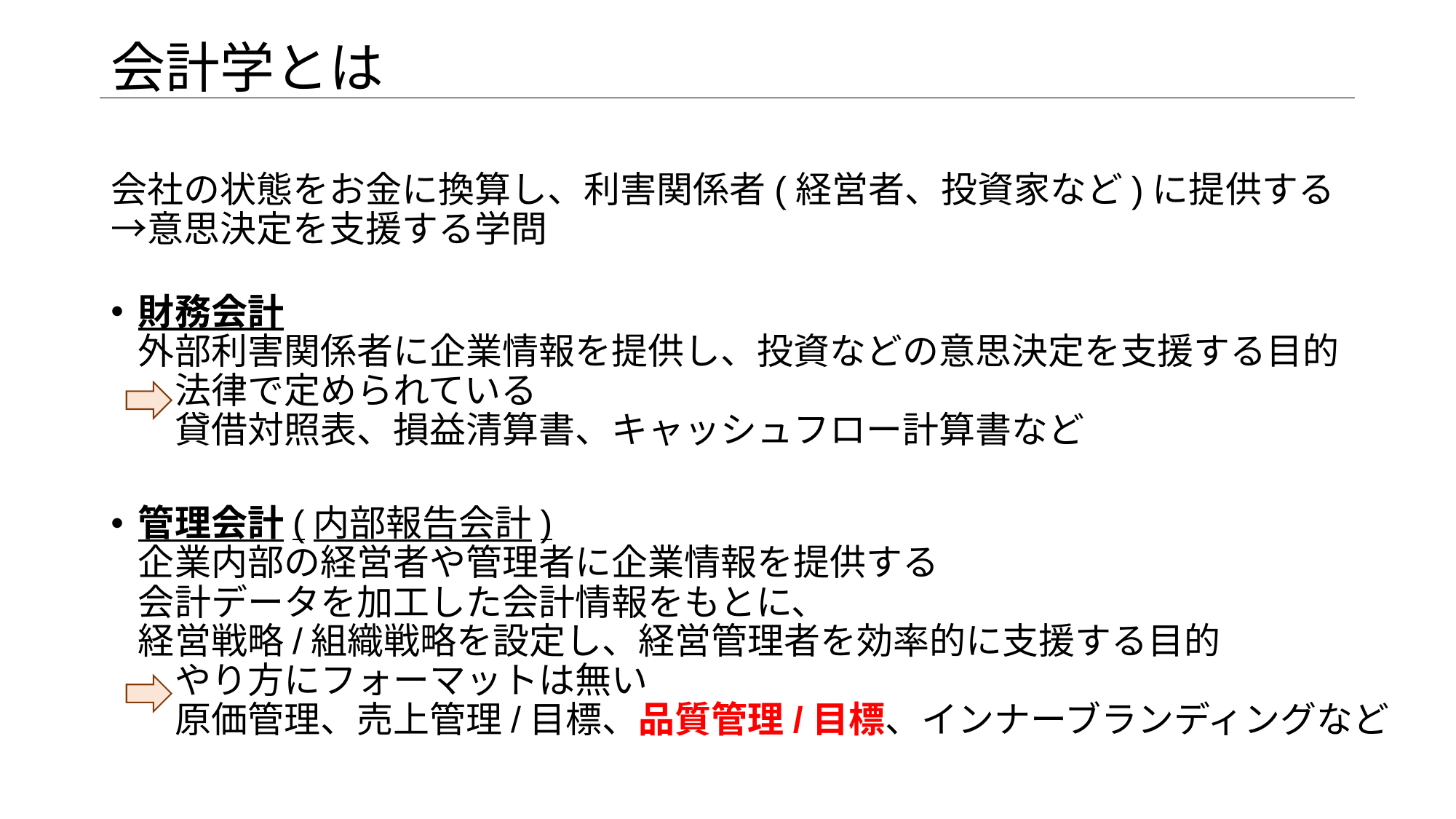

# 会計学とは

会社の状態をお金に換算し、利害関係者(経営者、投資家など)に提供する
→意思決定を支援する学問

財務会計
外部利害関係者に企業情報を提供し、投資などの意思決定を支援する目的
　法律で定められている
　貸借対照表、損益清算書、キャッシュフロー計算書など
管理会計(内部報告会計)
企業内部の経営者や管理者に企業情報を提供する
会計データを加工した会計情報をもとに、
経営戦略/組織戦略を設定し、経営管理者を効率的に支援する目的
　やり方にフォーマットは無い
　原価管理、売上管理/目標、品質管理/目標、インナーブランディングなど